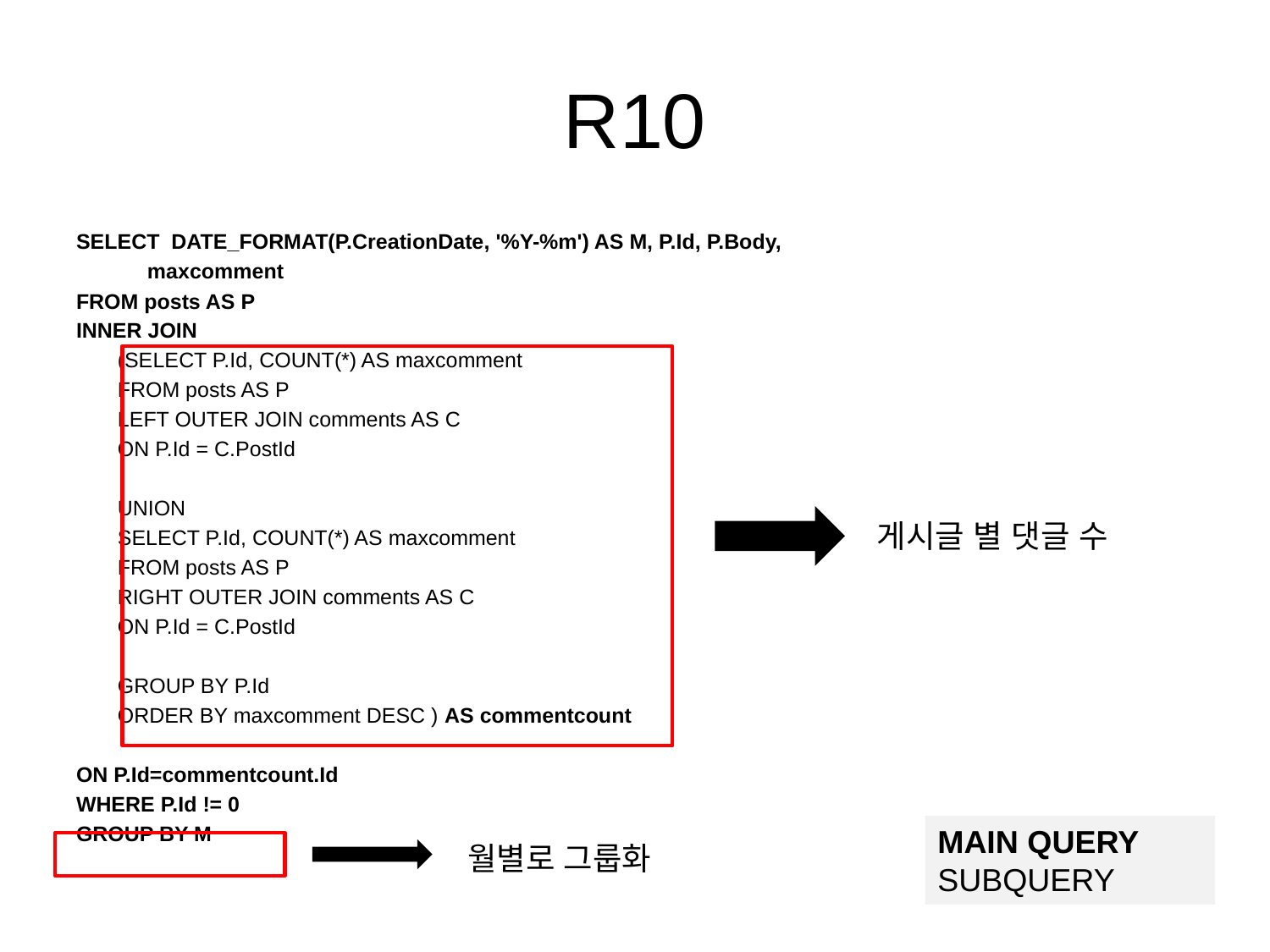

# R10
SELECT  DATE_FORMAT(P.CreationDate, '%Y-%m') AS M, P.Id, P.Body,
            maxcomment
FROM posts AS P
INNER JOIN
       (SELECT P.Id, COUNT(*) AS maxcomment
       FROM posts AS P
       LEFT OUTER JOIN comments AS C
       ON P.Id = C.PostId

       UNION
       SELECT P.Id, COUNT(*) AS maxcomment
       FROM posts AS P
       RIGHT OUTER JOIN comments AS C
       ON P.Id = C.PostId

       GROUP BY P.Id
       ORDER BY maxcomment DESC ) AS commentcount

ON P.Id=commentcount.Id
WHERE P.Id != 0
GROUP BY M

게시글 별 댓글 수
MAIN QUERY
SUBQUERY

월별로 그룹화